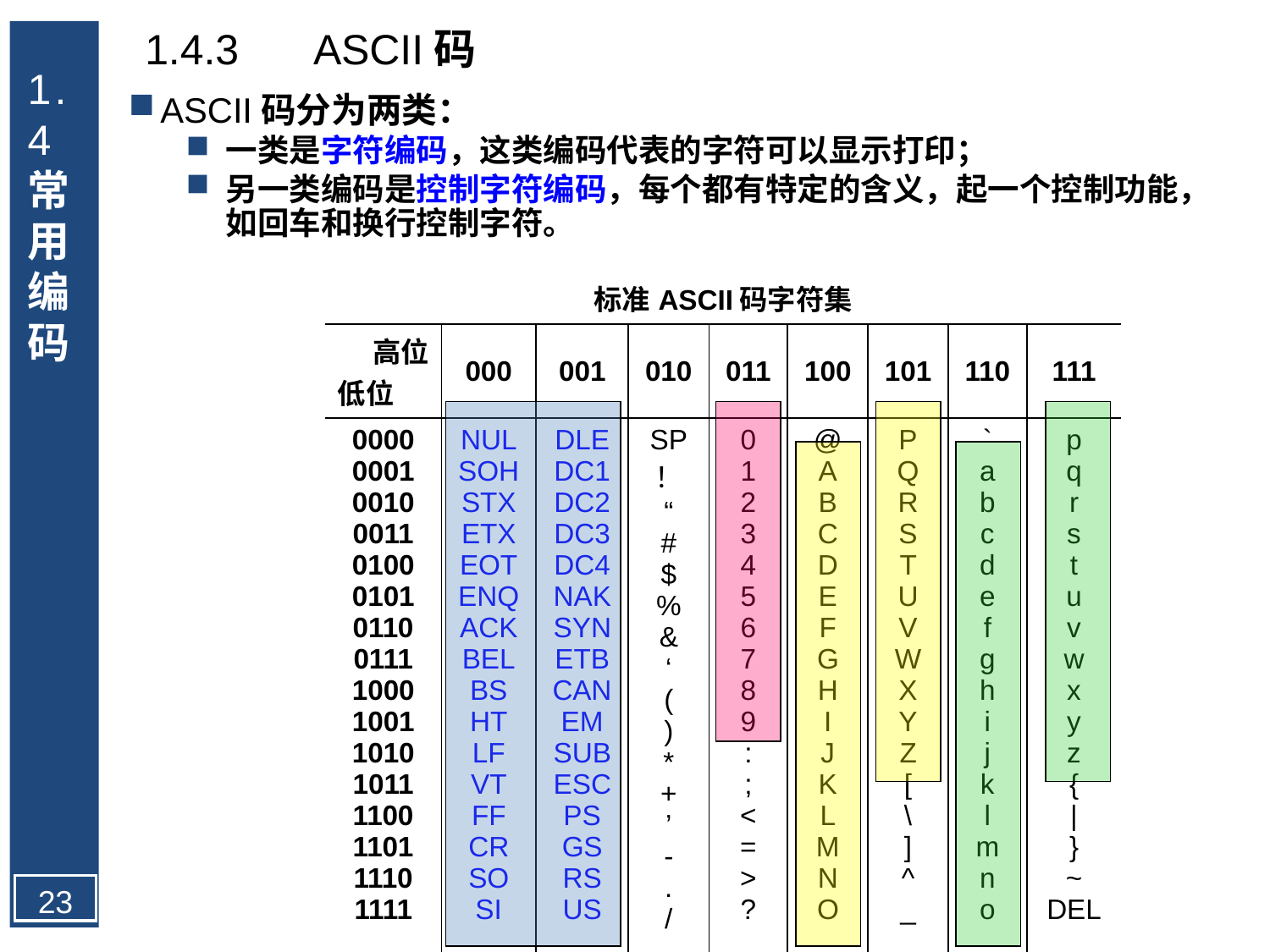

1.4  常用编码
1.4.3	 ASCII码
ASCII码分为两类：
一类是字符编码，这类编码代表的字符可以显示打印；
另一类编码是控制字符编码，每个都有特定的含义，起一个控制功能，如回车和换行控制字符。
| 标准ASCII码字符集 |  |  |  |  |  |  |  |  |
| --- | --- | --- | --- | --- | --- | --- | --- | --- |
| 高位 低位 | 000 | 001 | 010 | 011 | 100 | 101 | 110 | 111 |
| 0000 0001 0010 0011 0100 0101 0110 0111 1000 1001 1010 1011 1100 1101 1110 1111 | NUL SOH STX ETX EOT ENQ ACK BEL BS HT LF VT FF CR SO SI | DLE DC1 DC2 DC3 DC4 NAK SYN ETB CAN EM SUB ESC PS GS RS US | SP ！ “ # $ % & ‘ ( ) \* + ’ - . / | 0 1 2 3 4 5 6 7 8 9 : ; < = > ? | @ A B C D E F G H I J K L M N O | P Q R S T U V W X Y Z [ \ ] ^ \_ | ` a b c d e f g h i j k l m n o | p q r s t u v w x y z { | } ~ DEL |

23